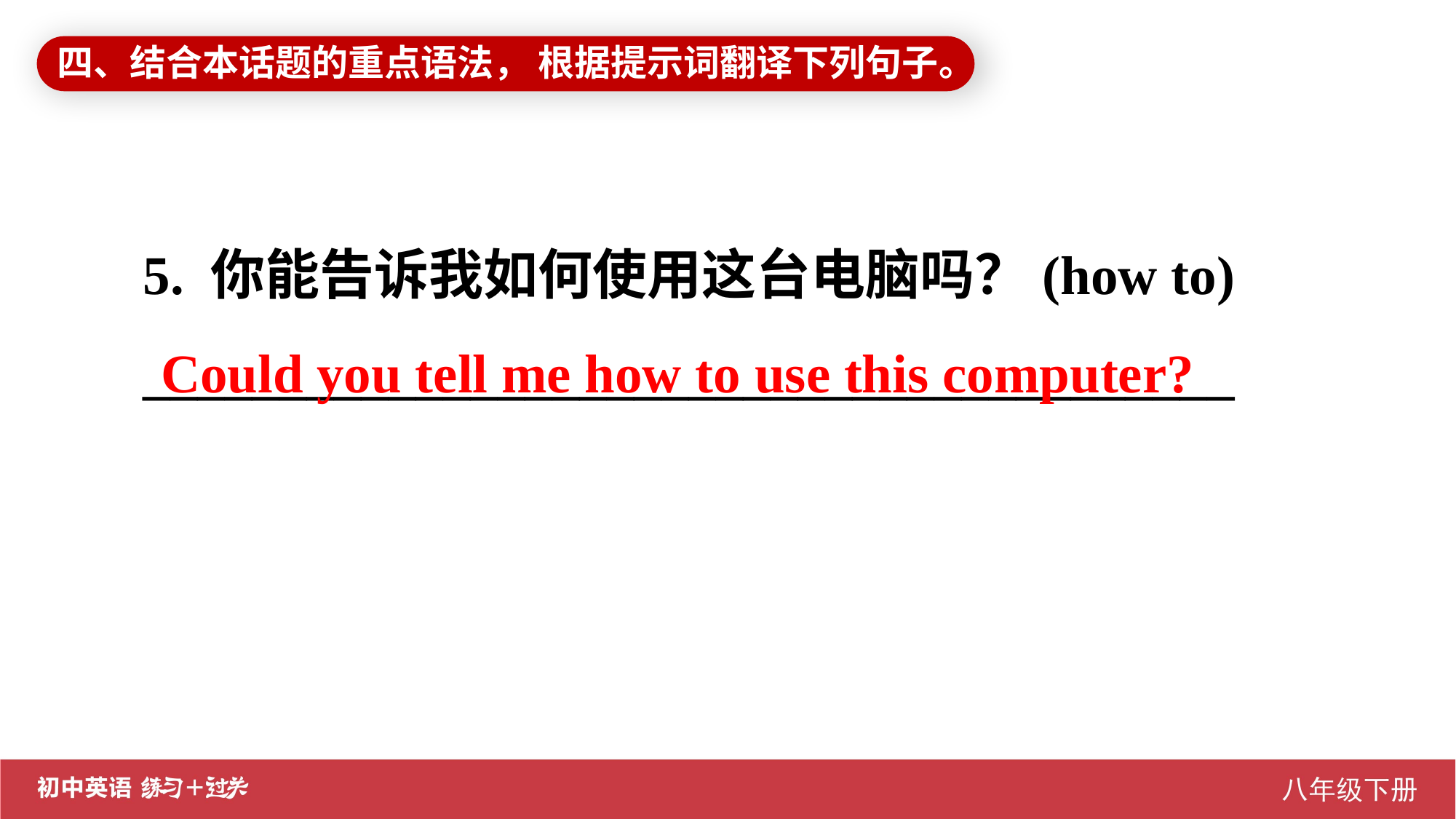

四、结合本话题的重点语法， 根据提示词翻译下列句子。

5. 你能告诉我如何使用这台电脑吗？(how to)
________________________________________
Could you tell me how to use this computer?